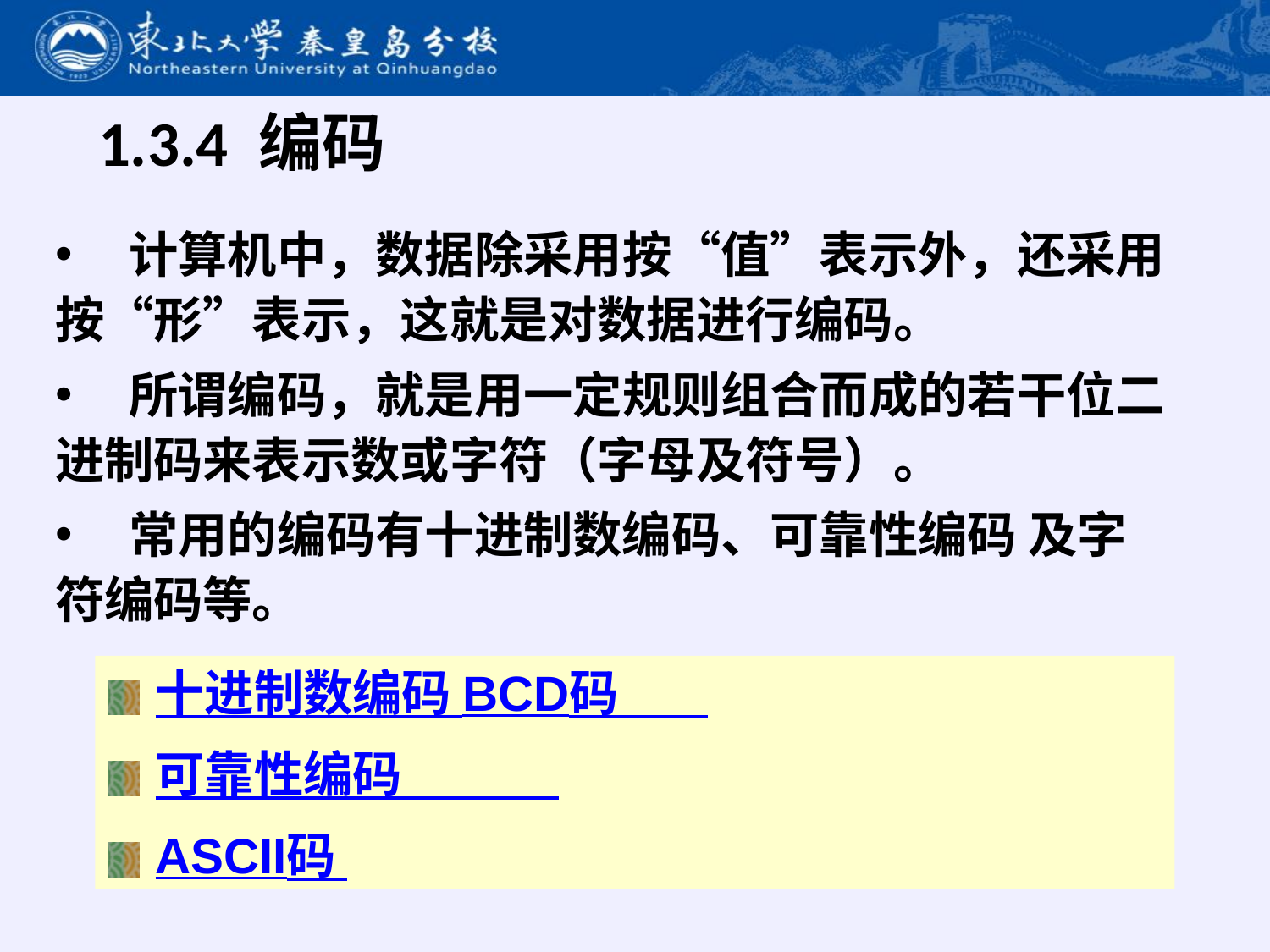

# 1.3.4 编码
    计算机中，数据除采用按“值”表示外，还采用按“形”表示，这就是对数据进行编码。
    所谓编码，就是用一定规则组合而成的若干位二进制码来表示数或字符（字母及符号）。
    常用的编码有十进制数编码、可靠性编码 及字符编码等。
十进制数编码 BCD码
可靠性编码
ASCII码